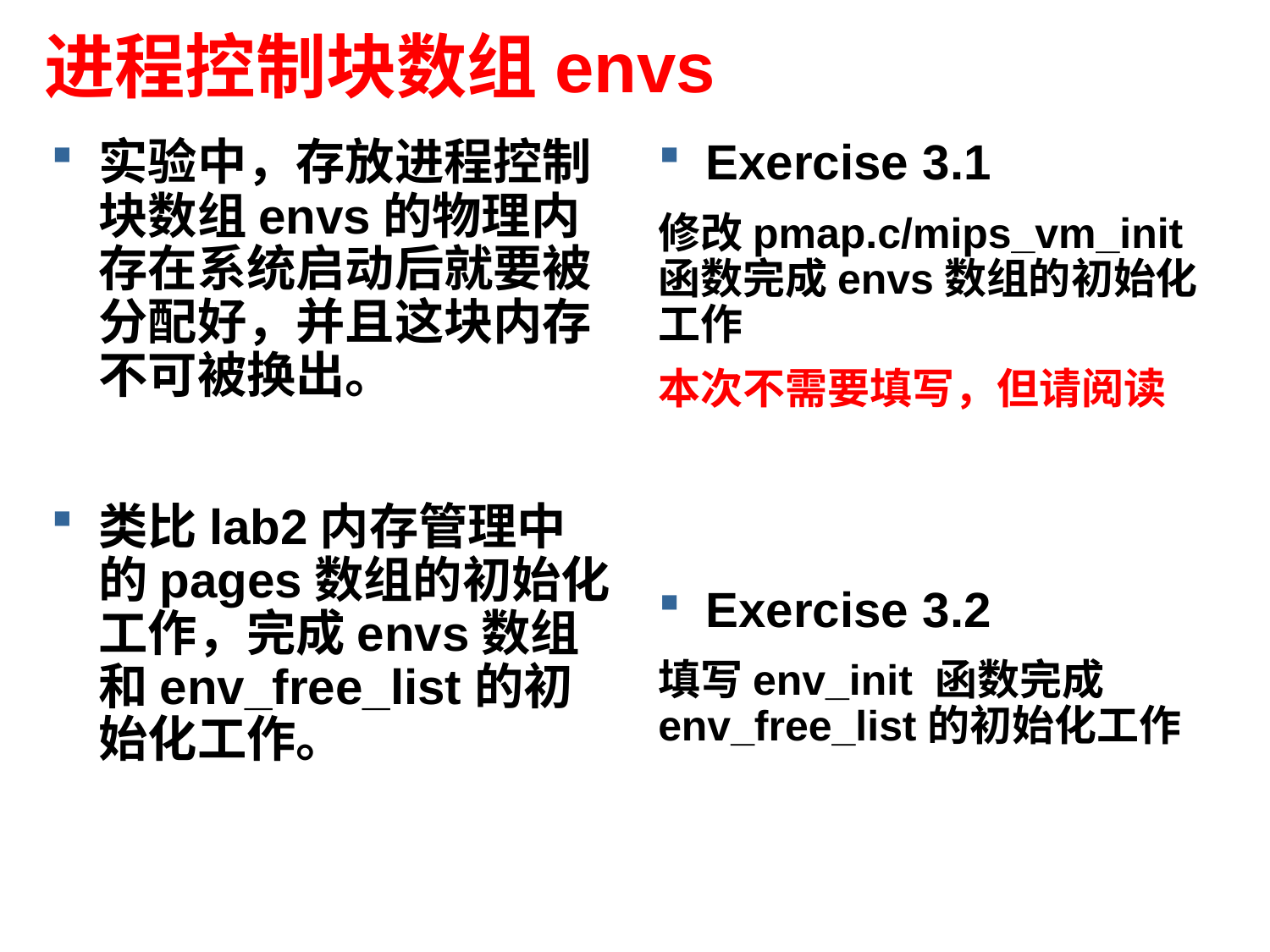

# 进程控制块数组envs
实验中，存放进程控制块数组envs的物理内存在系统启动后就要被分配好，并且这块内存不可被换出。

类比lab2内存管理中的pages数组的初始化工作，完成envs数组和env_free_list的初始化工作。
Exercise 3.1
修改pmap.c/mips_vm_init 函数完成envs数组的初始化工作
本次不需要填写，但请阅读

Exercise 3.2
填写env_init 函数完成env_free_list的初始化工作